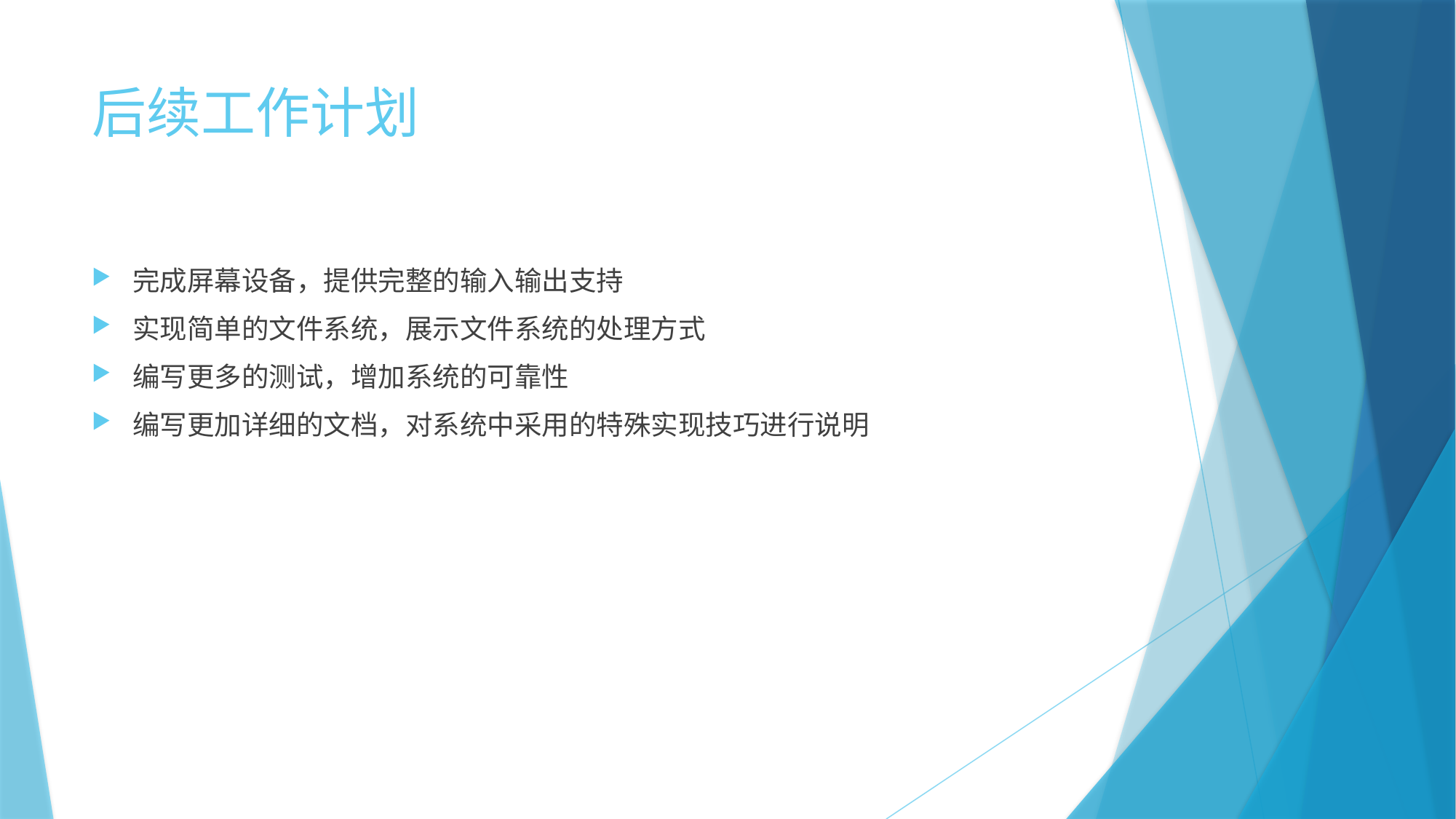

# 后续工作计划
完成屏幕设备，提供完整的输入输出支持
实现简单的文件系统，展示文件系统的处理方式
编写更多的测试，增加系统的可靠性
编写更加详细的文档，对系统中采用的特殊实现技巧进行说明